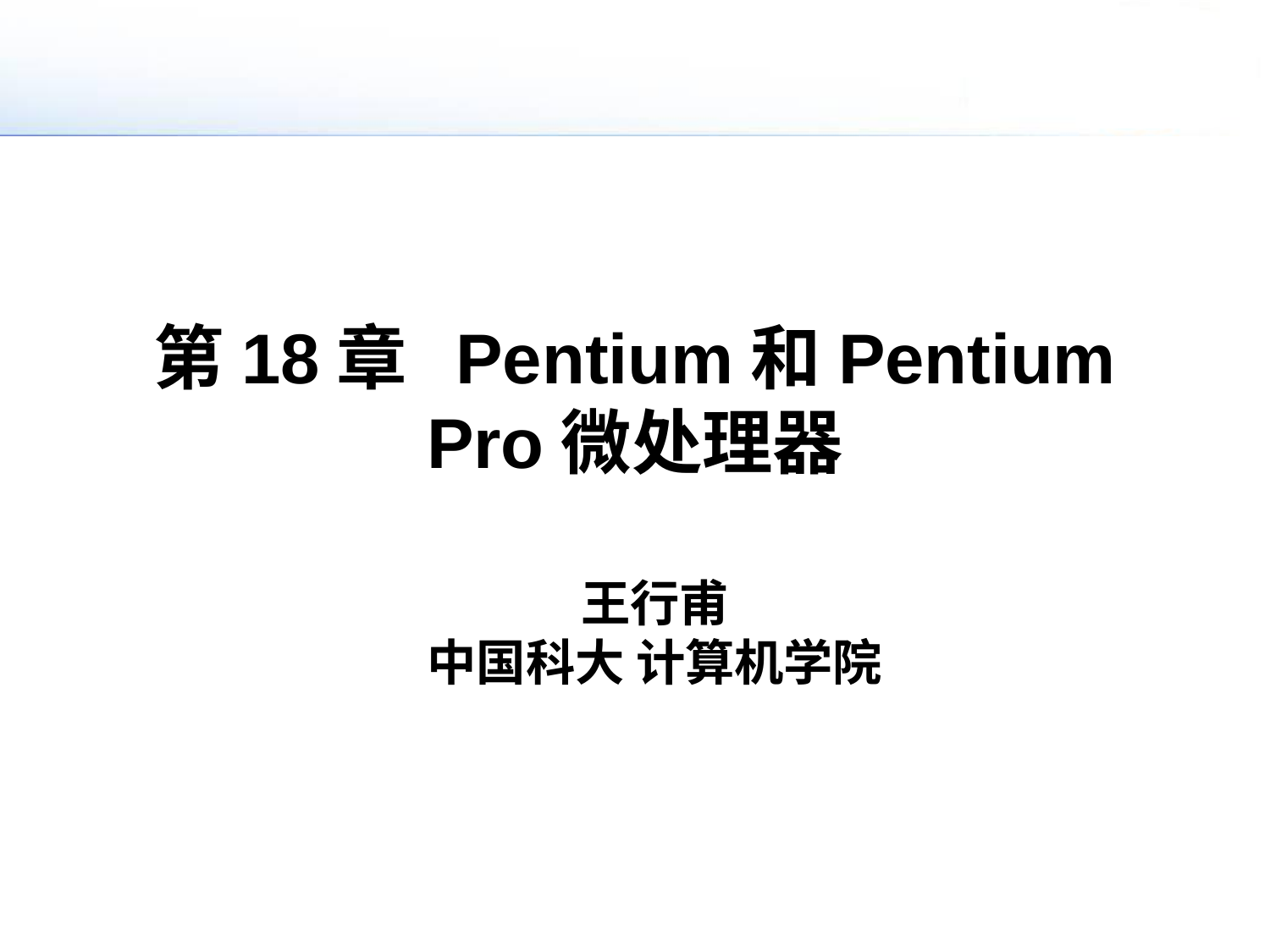

# 第18章  Pentium和Pentium Pro微处理器

王行甫
中国科大 计算机学院